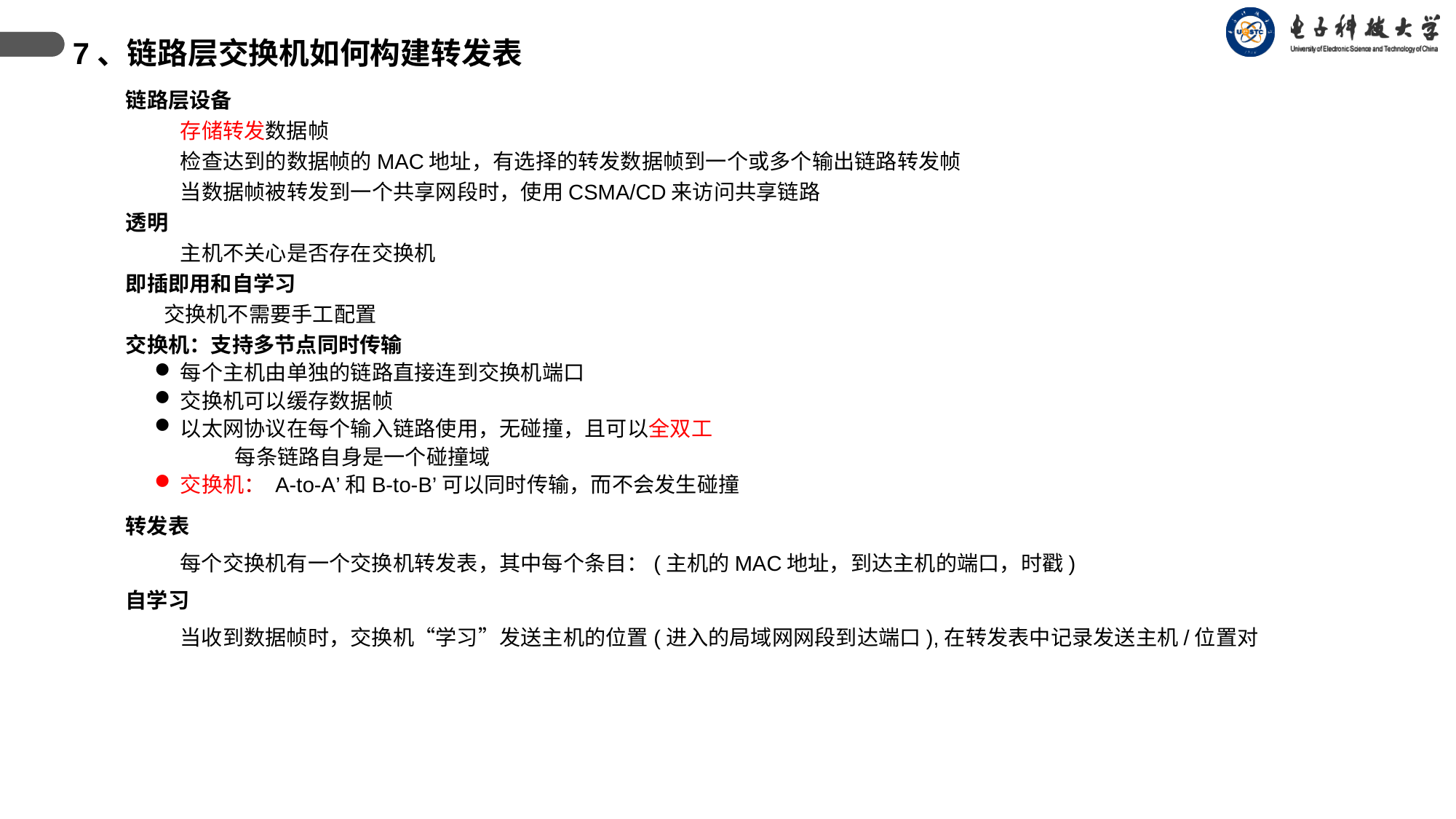

7、链路层交换机如何构建转发表
链路层设备
存储转发数据帧
检查达到的数据帧的MAC地址，有选择的转发数据帧到一个或多个输出链路转发帧
当数据帧被转发到一个共享网段时，使用CSMA/CD来访问共享链路
透明
主机不关心是否存在交换机
即插即用和自学习
       交换机不需要手工配置
交换机：支持多节点同时传输
每个主机由单独的链路直接连到交换机端口
交换机可以缓存数据帧
以太网协议在每个输入链路使用，无碰撞，且可以全双工
每条链路自身是一个碰撞域
交换机： A-to-A’和B-to-B’可以同时传输，而不会发生碰撞
转发表
每个交换机有一个交换机转发表，其中每个条目：(主机的MAC地址，到达主机的端口，时戳)
自学习
当收到数据帧时，交换机“学习”发送主机的位置(进入的局域网网段到达端口),在转发表中记录发送主机/位置对